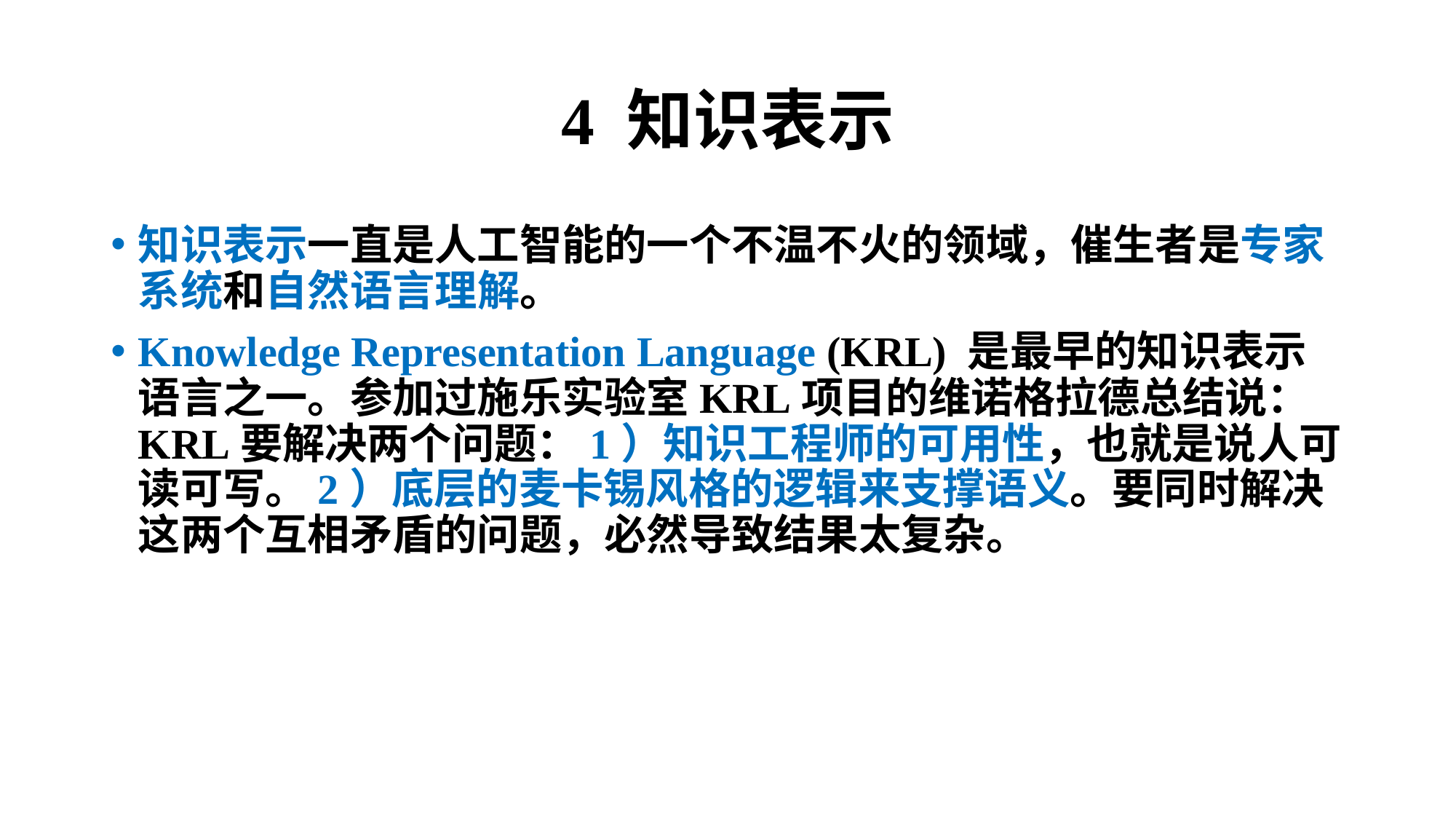

# 4 知识表示
知识表示一直是人工智能的一个不温不火的领域，催生者是专家系统和自然语言理解。
Knowledge Representation Language (KRL) 是最早的知识表示语言之一。参加过施乐实验室KRL项目的维诺格拉德总结说：KRL要解决两个问题：1）知识工程师的可用性，也就是说人可读可写。2）底层的麦卡锡风格的逻辑来支撑语义。要同时解决这两个互相矛盾的问题，必然导致结果太复杂。